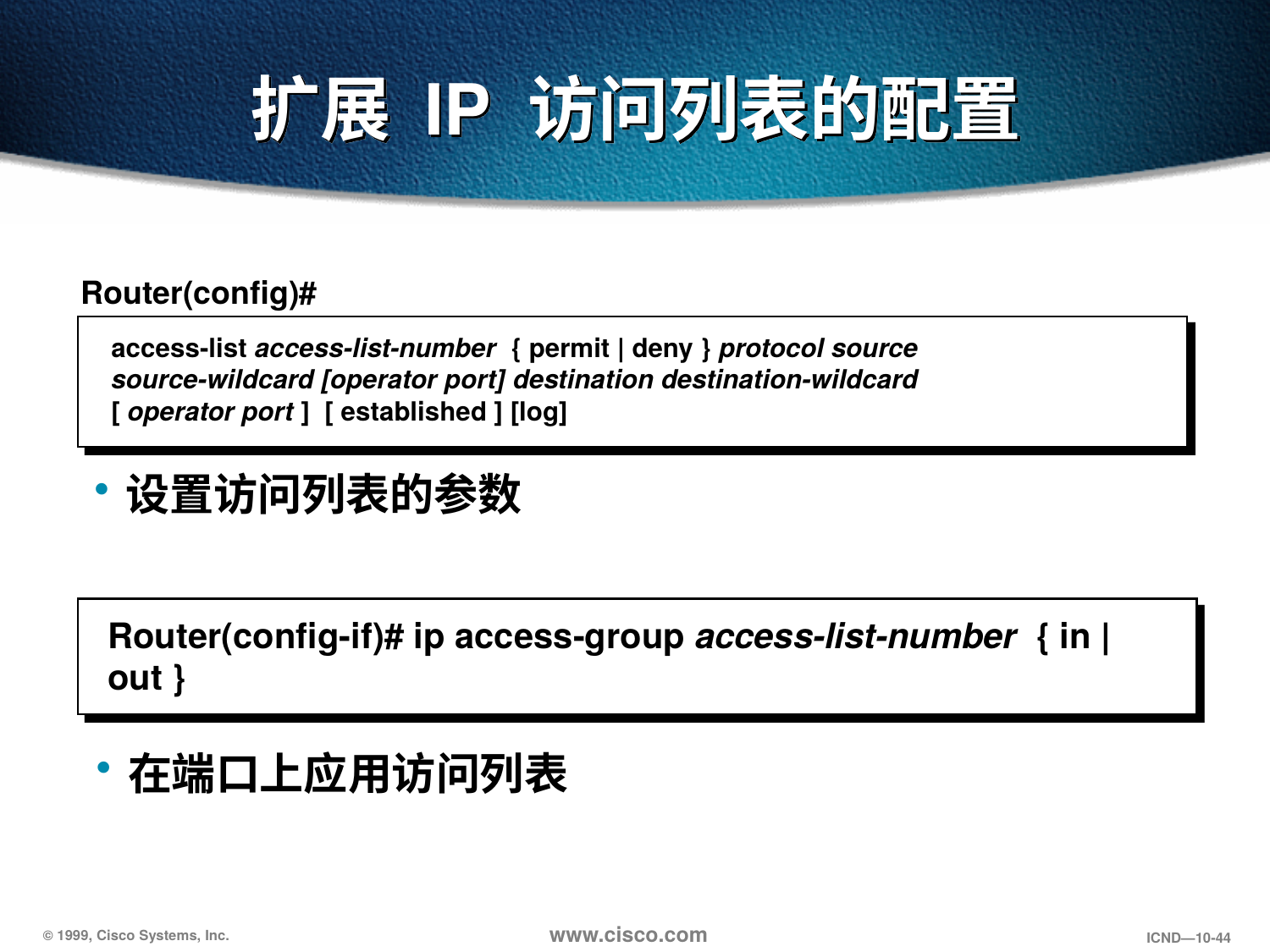

# 扩展 IP 访问列表的配置
Router(config)#

access-list access-list-number  { permit | deny } protocol source
source-wildcard [operator port] destination destination-wildcard
[ operator port ]  [ established ] [log]
设置访问列表的参数

Router(config-if)# ip access-group access-list-number  { in | out }

在端口上应用访问列表